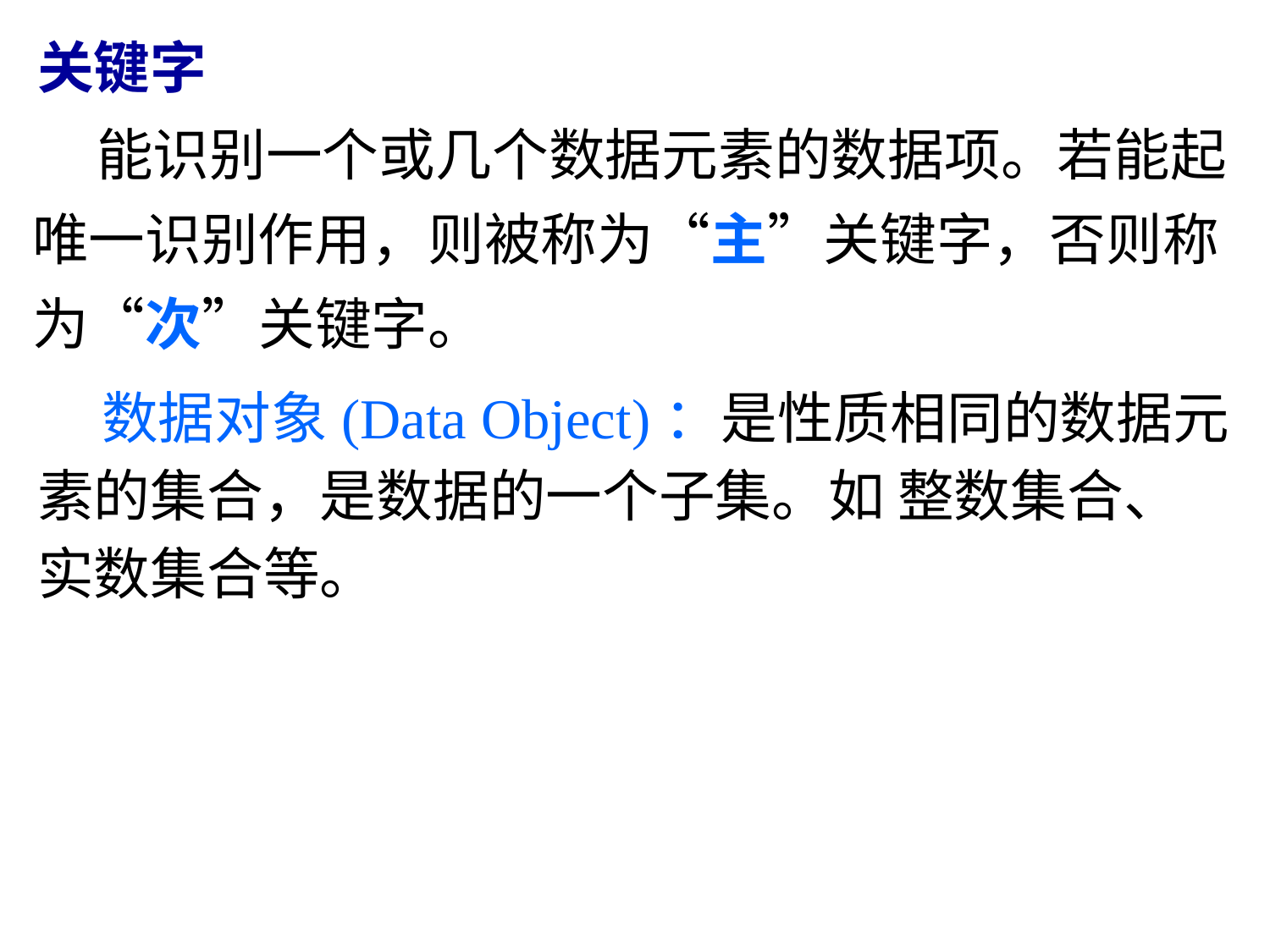

关键字
    能识别一个或几个数据元素的数据项。若能起唯一识别作用，则被称为“主”关键字，否则称为“次”关键字。
    数据对象(Data Object)：是性质相同的数据元素的集合，是数据的一个子集。如 整数集合、实数集合等。